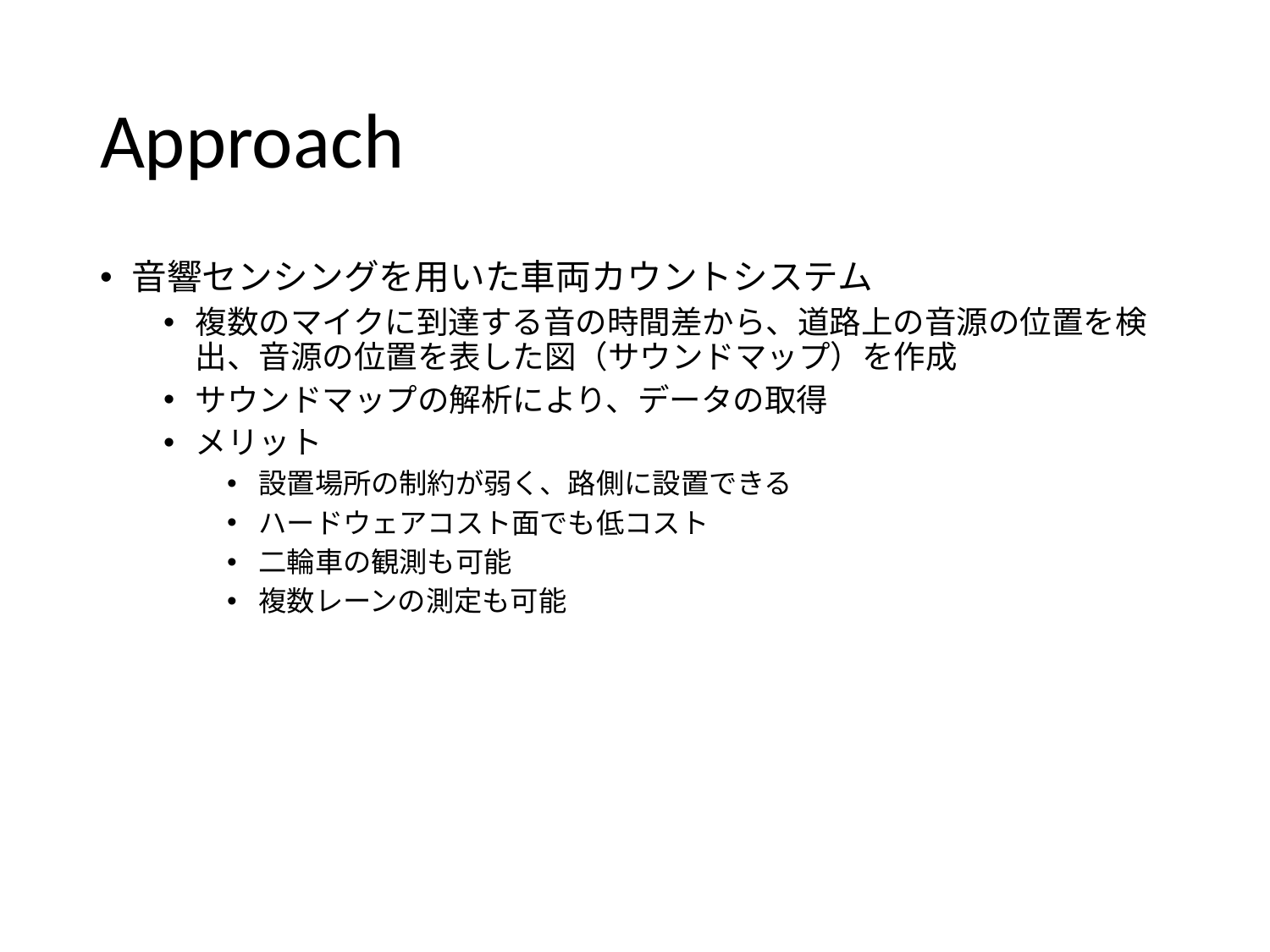

# Approach
音響センシングを用いた車両カウントシステム
複数のマイクに到達する音の時間差から、道路上の音源の位置を検出、音源の位置を表した図（サウンドマップ）を作成
サウンドマップの解析により、データの取得
メリット
設置場所の制約が弱く、路側に設置できる
ハードウェアコスト面でも低コスト
二輪車の観測も可能
複数レーンの測定も可能